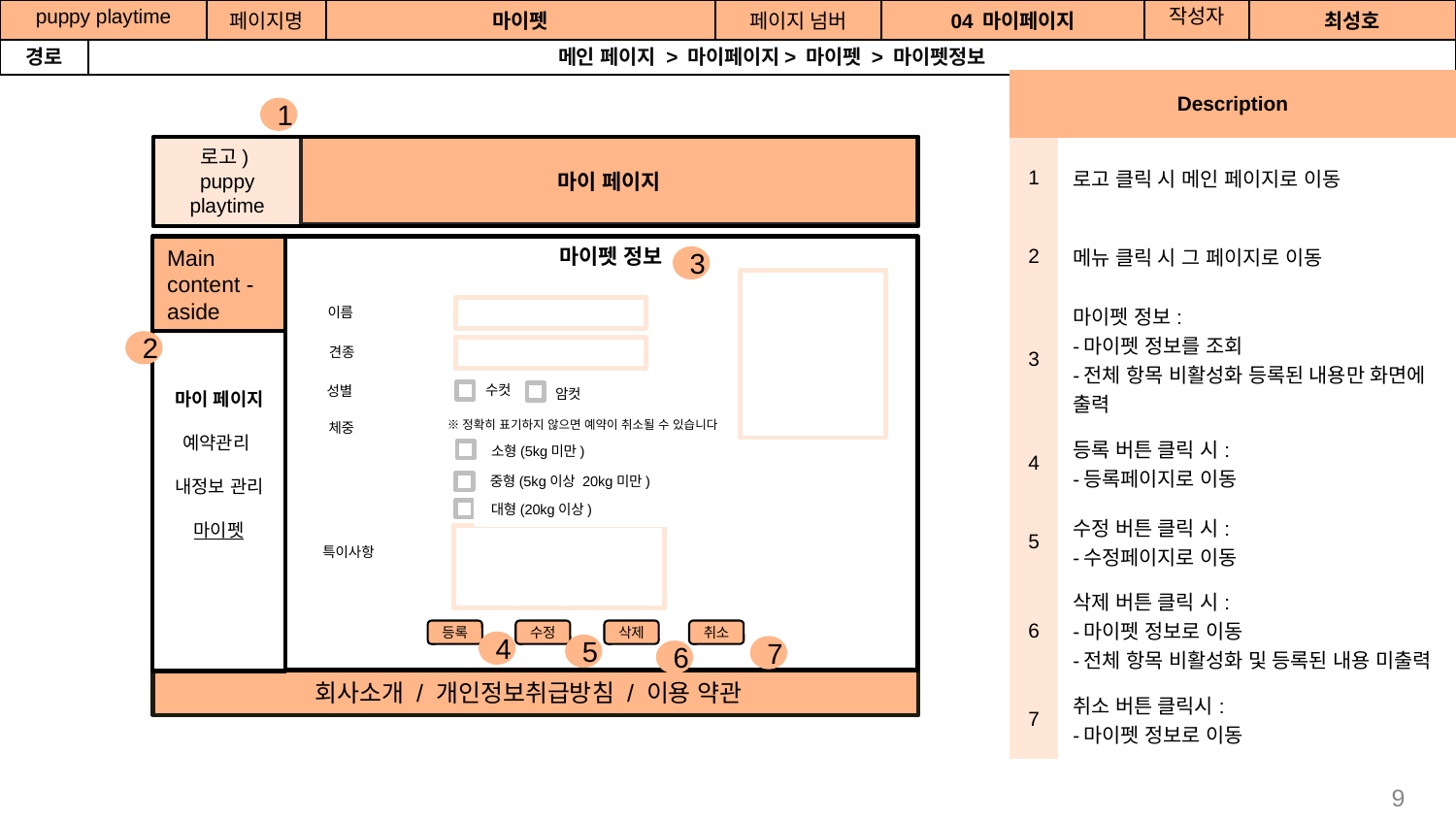

공간(오피스) 대여 시스템
| puppy playtime |  | 페이지명 | 마이펫 | 페이지 넘버 | 04 마이페이지 | 작성자 | 최성호 |
| --- | --- | --- | --- | --- | --- | --- | --- |
| 경로 | 메인 페이지 > 마이페이지> 마이펫 > 마이펫정보 |  |  |  |  |  |  |
| Description |  |
| --- | --- |
| 1 | 로고 클릭 시 메인 페이지로 이동 |
| 2 | 메뉴 클릭 시 그 페이지로 이동 |
| 3 | 마이펫 정보: -마이펫 정보를 조회 -전체 항목 비활성화 등록된 내용만 화면에 출력 |
| 4 | 등록 버튼 클릭 시: -등록페이지로 이동 |
| 5 | 수정 버튼 클릭 시: -수정페이지로 이동 |
| 6 | 삭제 버튼 클릭 시: -마이펫 정보로 이동 -전체 항목 비활성화 및 등록된 내용 미출력 |
| 7 | 취소 버튼 클릭시: -마이펫 정보로 이동 |
1
마이 페이지
로고)
puppy
playtime
회사소개 / 개인정보취급방침 / 이용 약관

마이펫 정보
<main-content>
사용가이드
마이 페이지
예약관리
내정보 관리
마이펫
Main content -aside

3

이름

2
견종

수컷
성별
암컷

※정확히 표기하지 않으면 예약이 취소될 수 있습니다
체중
소형(5kg미만)

중형(5kg이상 20kg미만)

대형(20kg이상)

특이사항
등록
수정
삭제
취소
4
5
7
6
9